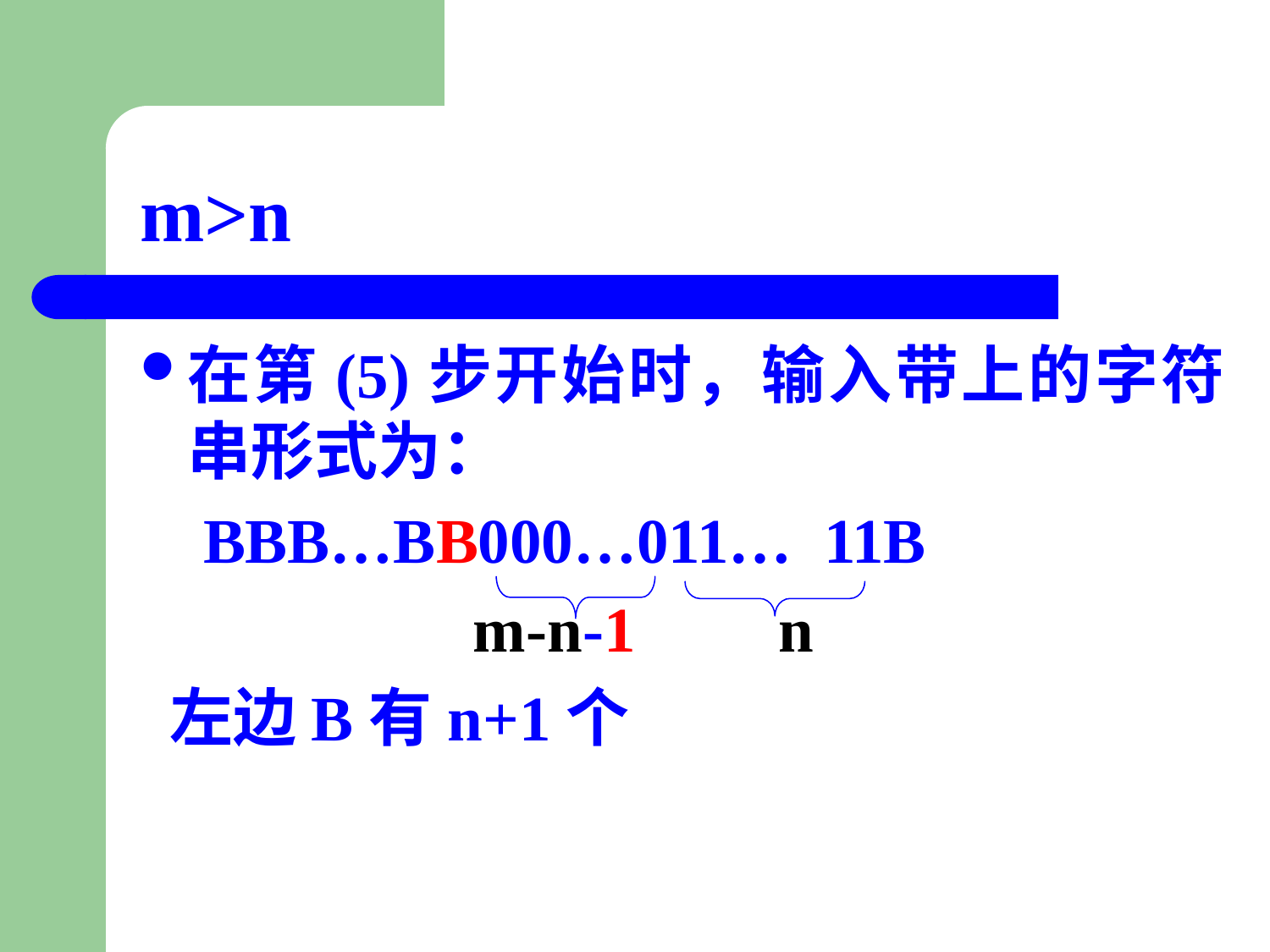

# m>n
在第(5)步开始时，输入带上的字符串形式为：
    BBB…BB000…011…  11B
                     m-n-1         n
 左边B有n+1个